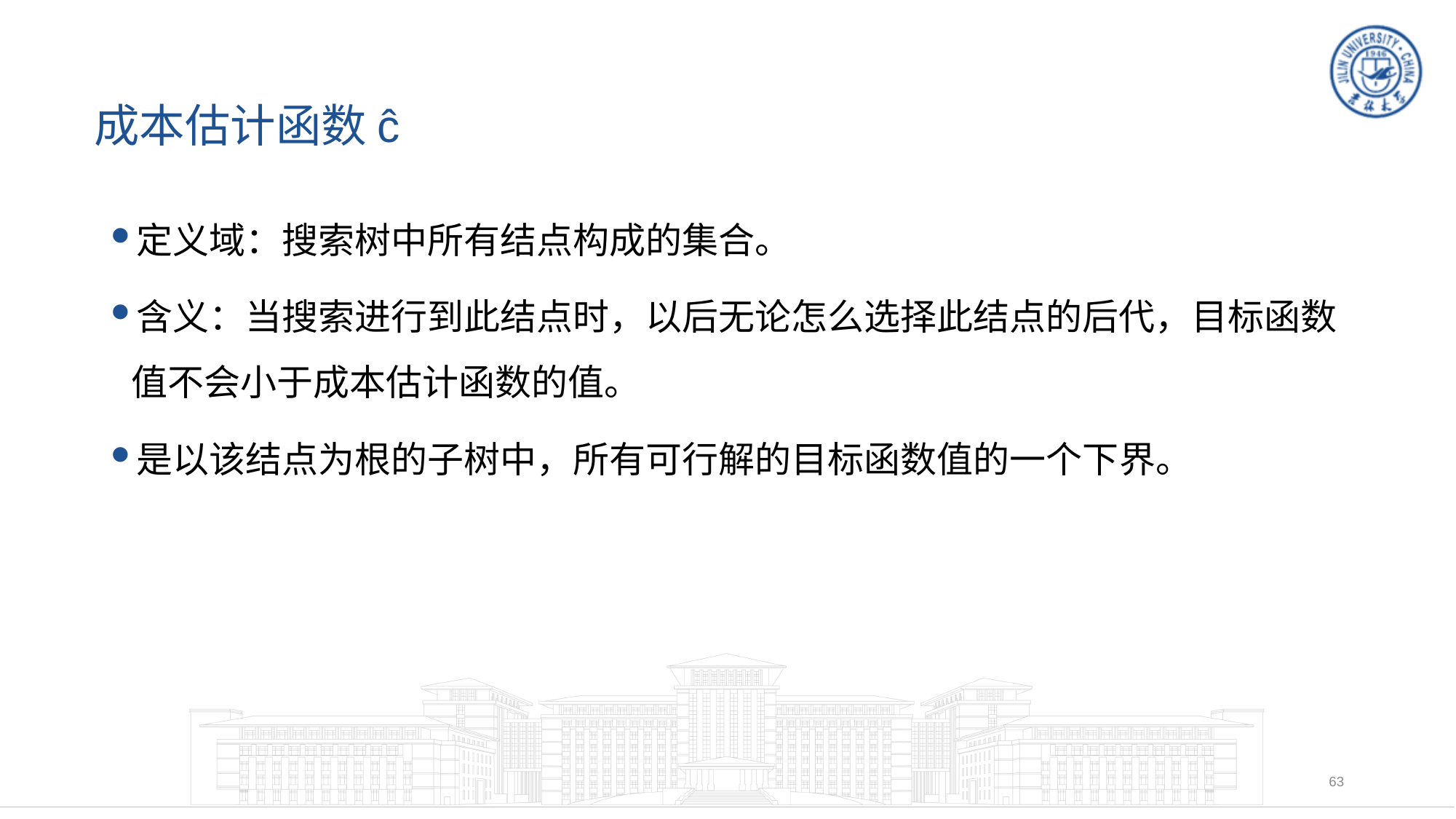

# 成本估计函数ĉ
定义域：搜索树中所有结点构成的集合。
含义：当搜索进行到此结点时，以后无论怎么选择此结点的后代，目标函数值不会小于成本估计函数的值。
是以该结点为根的子树中，所有可行解的目标函数值的一个下界。

63